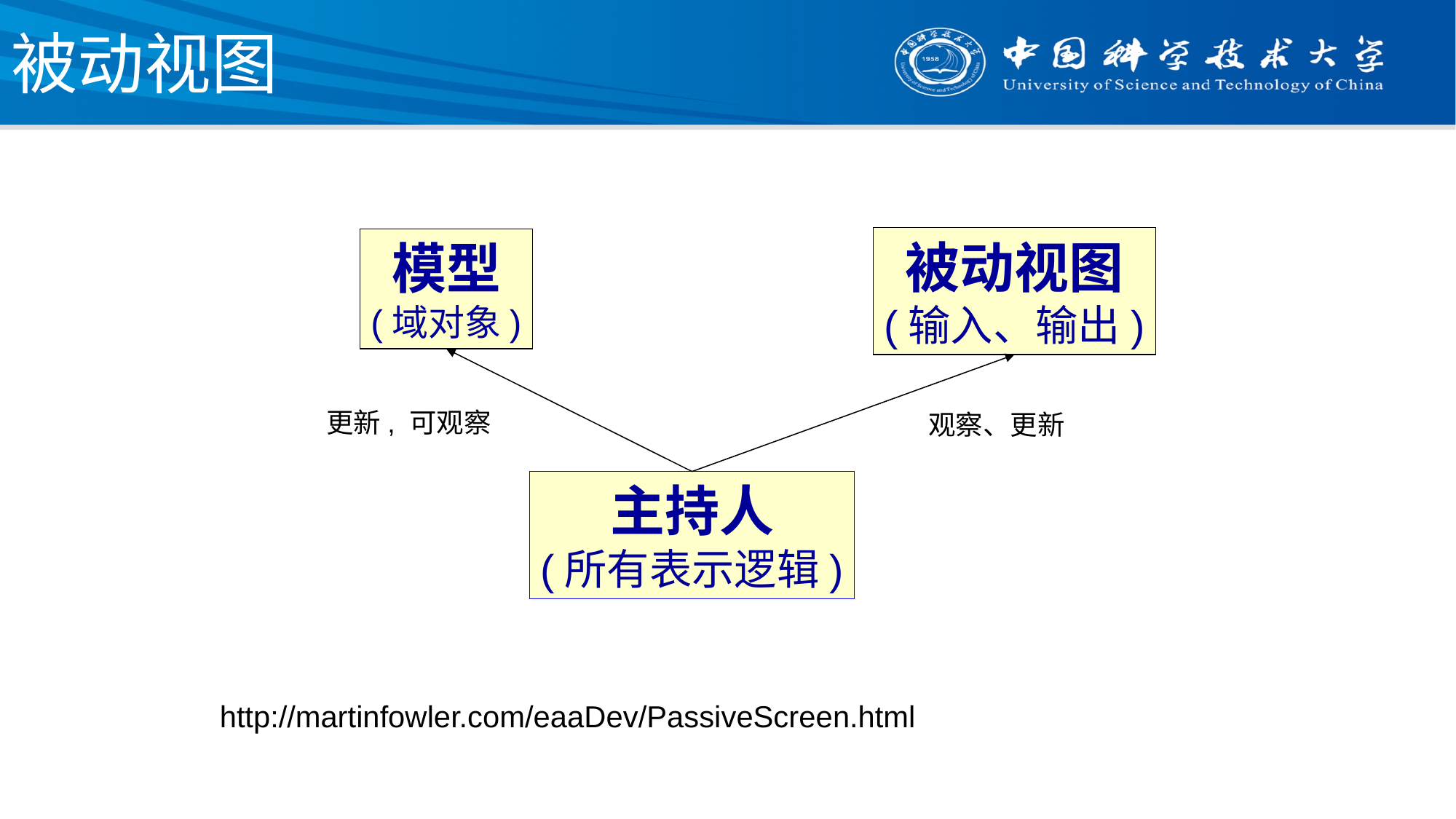

被动视图
被动视图
(输入、输出)
模型
(域对象)
更新, 可观察
观察、更新
主持人
(所有表示逻辑)
http://martinfowler.com/eaaDev/PassiveScreen.html